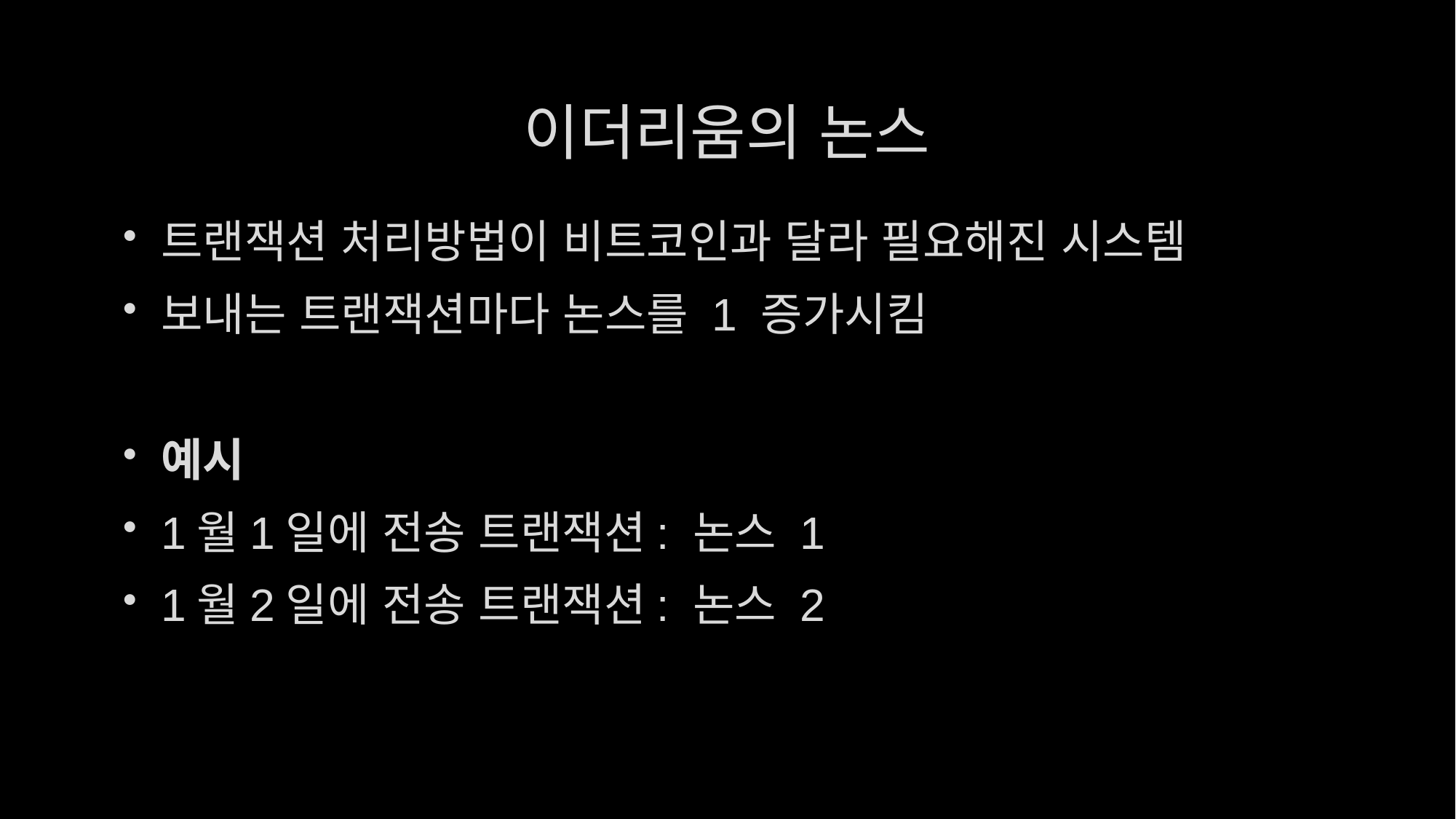

# 이더리움의 논스
트랜잭션 처리방법이 비트코인과 달라 필요해진 시스템
보내는 트랜잭션마다 논스를 1 증가시킴

예시
1월1일에 전송 트랜잭션: 논스 1
1월2일에 전송 트랜잭션: 논스 2